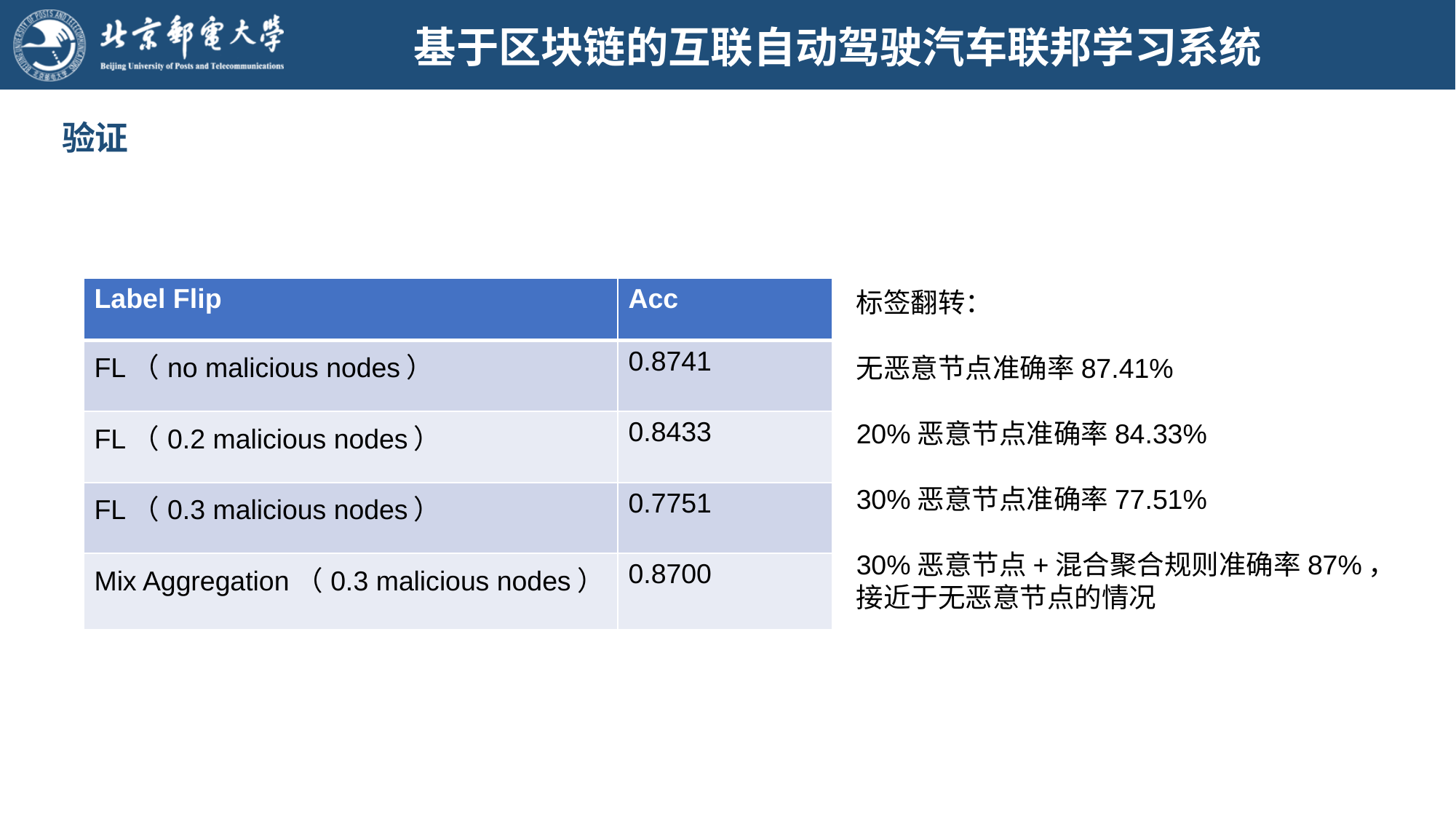

# 基于区块链的互联自动驾驶汽车联邦学习系统
验证
| Label Flip | Acc |
| --- | --- |
| FL（no malicious nodes） | 0.8741 |
| FL（0.2 malicious nodes） | 0.8433 |
| FL（0.3 malicious nodes） | 0.7751 |
| Mix Aggregation（0.3 malicious nodes） | 0.8700 |
标签翻转：

无恶意节点准确率87.41%

20%恶意节点准确率84.33%

30%恶意节点准确率77.51%

30%恶意节点+混合聚合规则准确率87%，接近于无恶意节点的情况